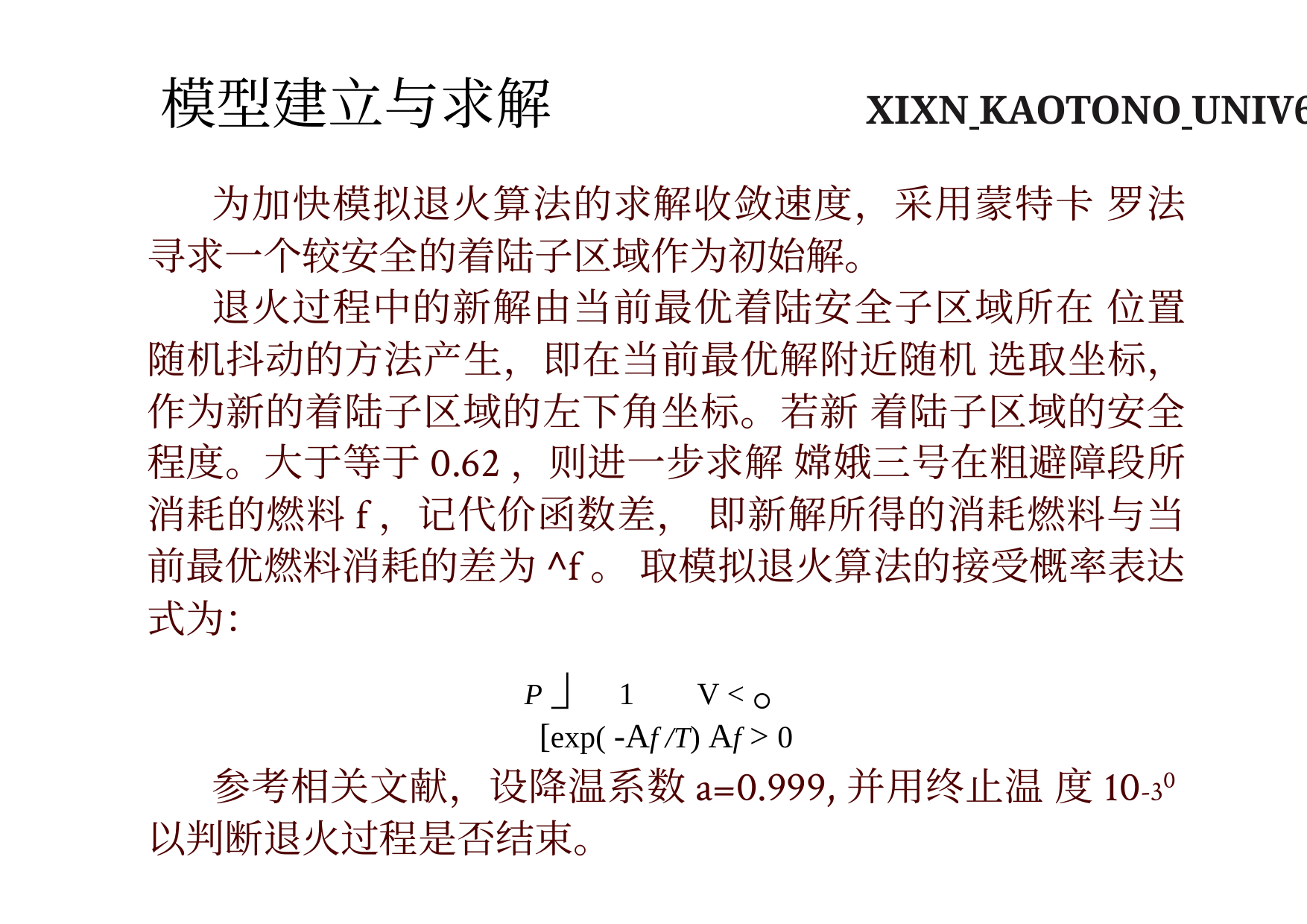

模型建立与求解                     XIXN KAOTONO UNIV6RSI^<
为加快模拟退火算法的求解收敛速度，采用蒙特卡 罗法寻求一个较安全的着陆子区域作为初始解。
退火过程中的新解由当前最优着陆安全子区域所在 位置随机抖动的方法产生，即在当前最优解附近随机 选取坐标，作为新的着陆子区域的左下角坐标。若新 着陆子区域的安全程度。大于等于0.62，则进一步求解 嫦娥三号在粗避障段所消耗的燃料f，记代价函数差， 即新解所得的消耗燃料与当前最优燃料消耗的差为^f。 取模拟退火算法的接受概率表达式为：
P」1        V <。
[exp( -Af /T) Af > 0
参考相关文献，设降温系数a=0.999,并用终止温 度10-30以判断退火过程是否结束。